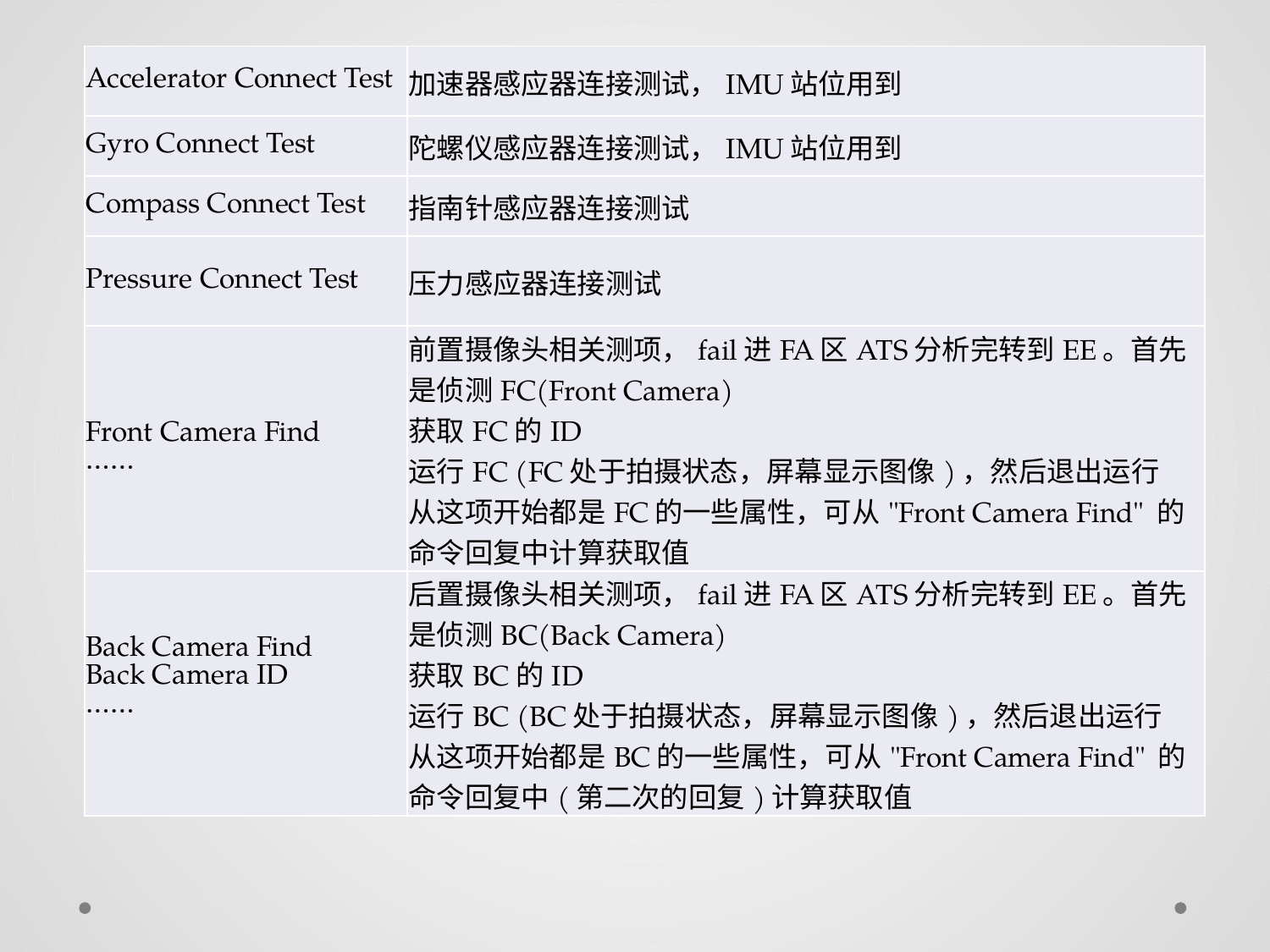

#
| Accelerator Connect Test | 加速器感应器连接测试，IMU站位用到 |
| --- | --- |
| Gyro Connect Test | 陀螺仪感应器连接测试，IMU站位用到 |
| Compass Connect Test | 指南针感应器连接测试 |
| Pressure Connect Test | 压力感应器连接测试 |
| Front Camera Find …… | 前置摄像头相关测项，fail进FA区ATS分析完转到EE。首先是侦测FC(Front Camera) 获取FC的ID 运行FC (FC处于拍摄状态，屏幕显示图像)，然后退出运行 从这项开始都是FC的一些属性，可从"Front Camera Find" 的命令回复中计算获取值 |
| Back Camera Find Back Camera ID …… | 后置摄像头相关测项，fail进FA区ATS分析完转到EE。首先是侦测BC(Back Camera) 获取BC的ID 运行BC (BC处于拍摄状态，屏幕显示图像)，然后退出运行 从这项开始都是BC的一些属性，可从"Front Camera Find" 的命令回复中(第二次的回复)计算获取值 |